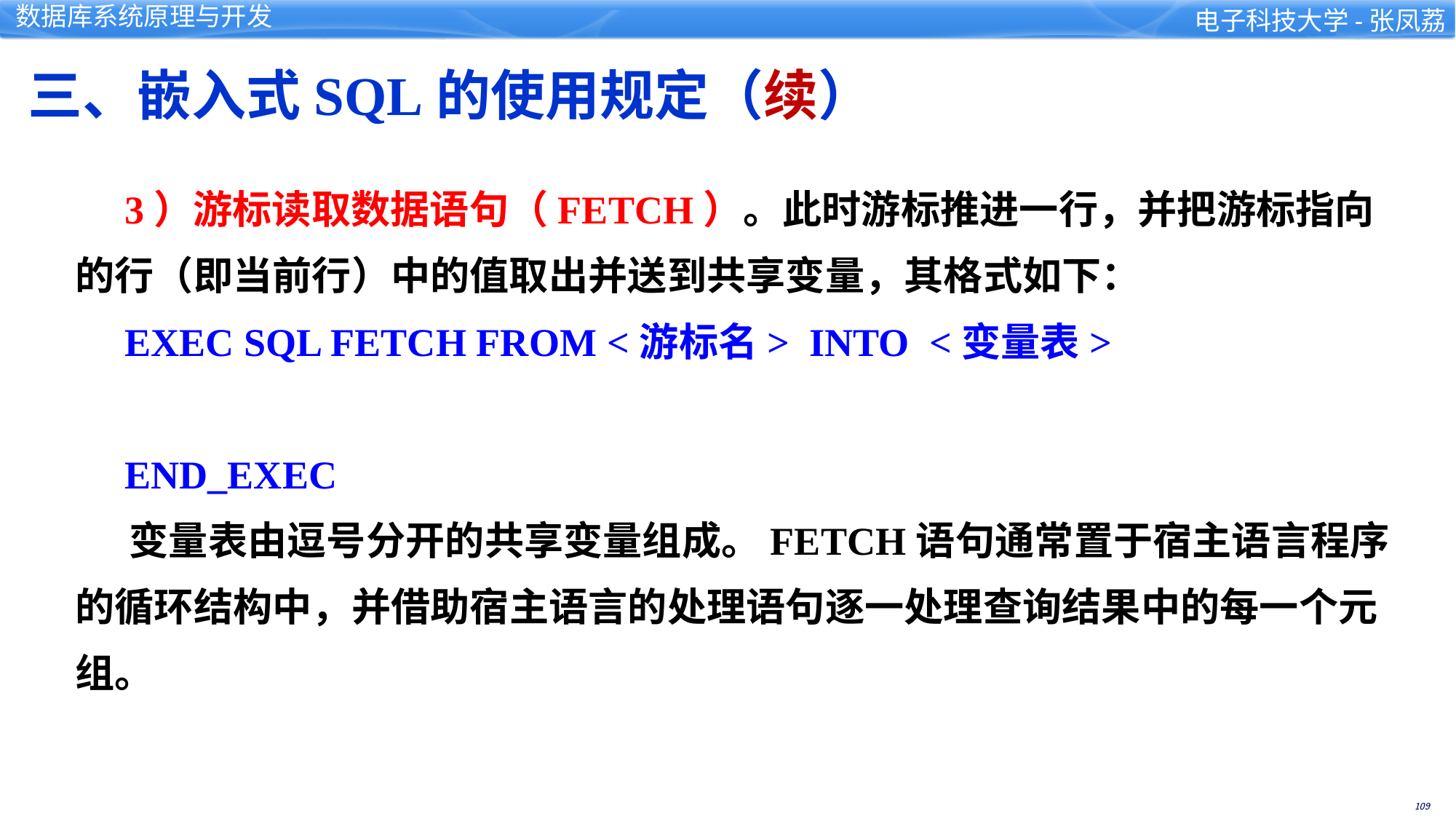

三、嵌入式SQL的使用规定（续）
     3）游标读取数据语句（FETCH）。此时游标推进一行，并把游标指向的行（即当前行）中的值取出并送到共享变量，其格式如下：
     EXEC SQL FETCH FROM <游标名>  INTO  <变量表>

     END_EXEC
     变量表由逗号分开的共享变量组成。FETCH语句通常置于宿主语言程序的循环结构中，并借助宿主语言的处理语句逐一处理查询结果中的每一个元组。